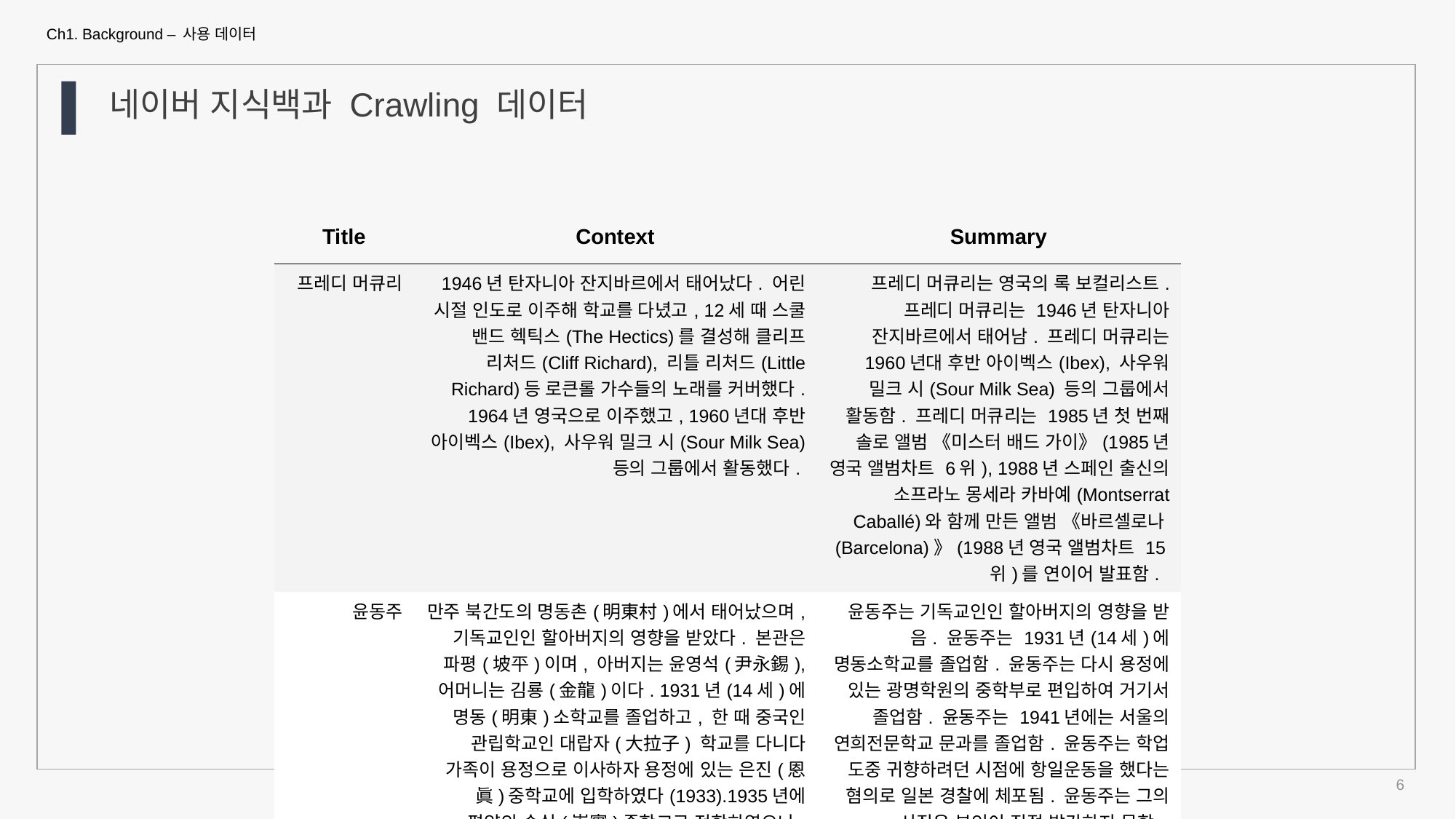

Ch1. Background – 사용 데이터
네이버 지식백과 Crawling 데이터
| Title | Context | Summary |
| --- | --- | --- |
| 프레디 머큐리 | 1946년 탄자니아 잔지바르에서 태어났다. 어린 시절 인도로 이주해 학교를 다녔고, 12세 때 스쿨 밴드 헥틱스(The Hectics)를 결성해 클리프 리처드(Cliff Richard), 리틀 리처드(Little Richard)등 로큰롤 가수들의 노래를 커버했다. 1964년 영국으로 이주했고, 1960년대 후반 아이벡스(Ibex), 사우워 밀크 시(Sour Milk Sea) 등의 그룹에서 활동했다. | 프레디 머큐리는 영국의 록 보컬리스트. 프레디 머큐리는 1946년 탄자니아 잔지바르에서 태어남. 프레디 머큐리는 1960년대 후반 아이벡스(Ibex), 사우워 밀크 시(Sour Milk Sea) 등의 그룹에서 활동함. 프레디 머큐리는 1985년 첫 번째 솔로 앨범 《미스터 배드 가이》(1985년 영국 앨범차트 6위), 1988년 스페인 출신의 소프라노 몽세라 카바예(Montserrat Caballé)와 함께 만든 앨범 《바르셀로나(Barcelona)》(1988년 영국 앨범차트 15위)를 연이어 발표함. |
| 윤동주 | 만주 북간도의 명동촌(明東村)에서 태어났으며, 기독교인인 할아버지의 영향을 받았다. 본관은 파평(坡平)이며, 아버지는 윤영석(尹永錫), 어머니는 김룡(金龍)이다. 1931년(14세)에 명동(明東)소학교를 졸업하고, 한 때 중국인 관립학교인 대랍자(大拉子) 학교를 다니다 가족이 용정으로 이사하자 용정에 있는 은진(恩眞)중학교에 입학하였다(1933).1935년에 평양의 숭실(崇實)중학교로 전학하였으나, 학교에 신사참배 문제가 발생하여 폐쇄당하고 말았다. | 윤동주는 기독교인인 할아버지의 영향을 받음. 윤동주는 1931년(14세)에 명동소학교를 졸업함. 윤동주는 다시 용정에 있는 광명학원의 중학부로 편입하여 거기서 졸업함. 윤동주는 1941년에는 서울의 연희전문학교 문과를 졸업함. 윤동주는 학업 도중 귀향하려던 시점에 항일운동을 했다는 혐의로 일본 경찰에 체포됨. 윤동주는 그의 시집은 본인이 직접 발간하지 못함. |
6